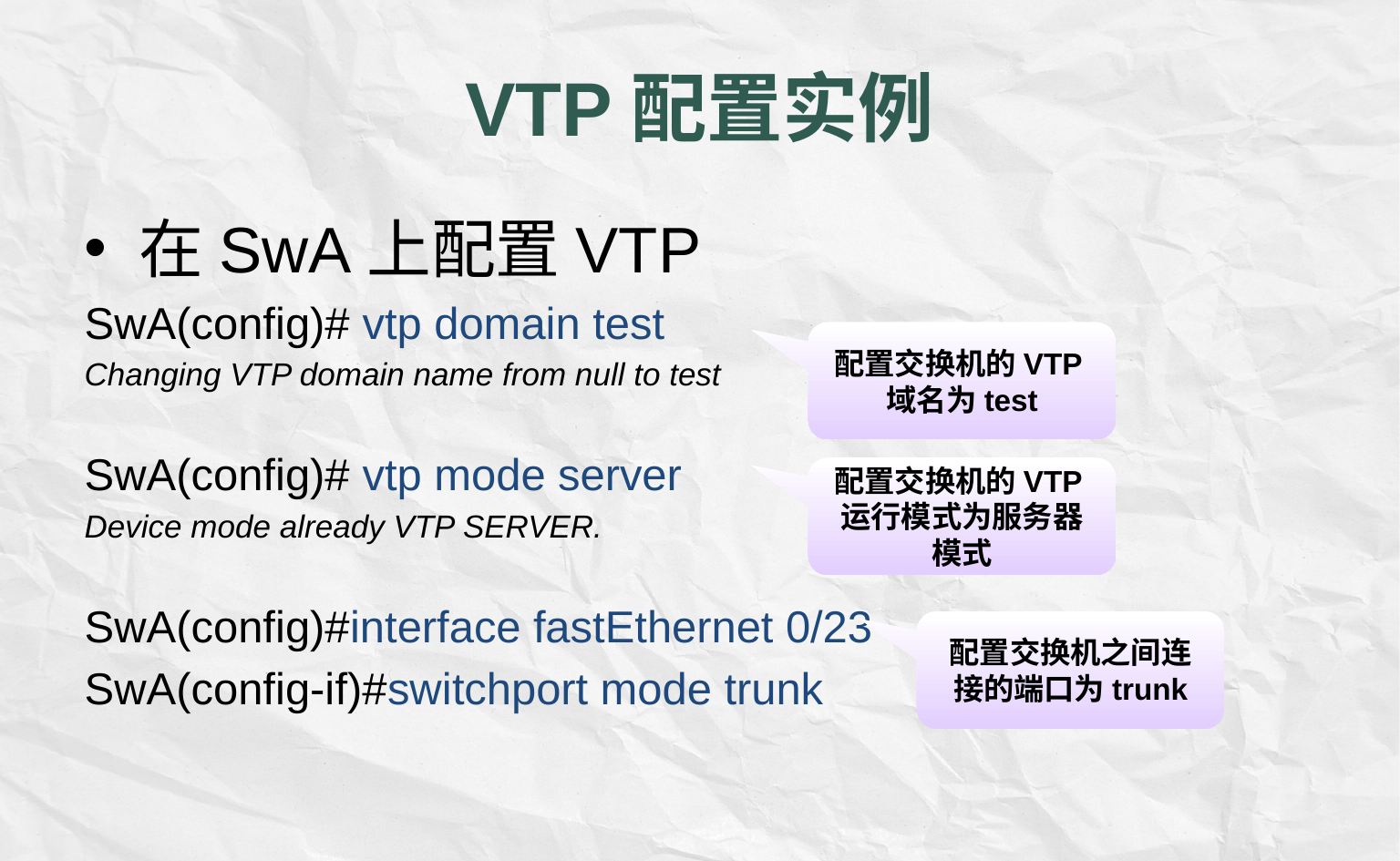

# VTP配置实例
在SwA上配置VTP
SwA(config)# vtp domain test
Changing VTP domain name from null to test

SwA(config)# vtp mode server
Device mode already VTP SERVER.

SwA(config)#interface fastEthernet 0/23
SwA(config-if)#switchport mode trunk

配置交换机的VTP域名为test
配置交换机的VTP运行模式为服务器模式
配置交换机之间连接的端口为trunk

91